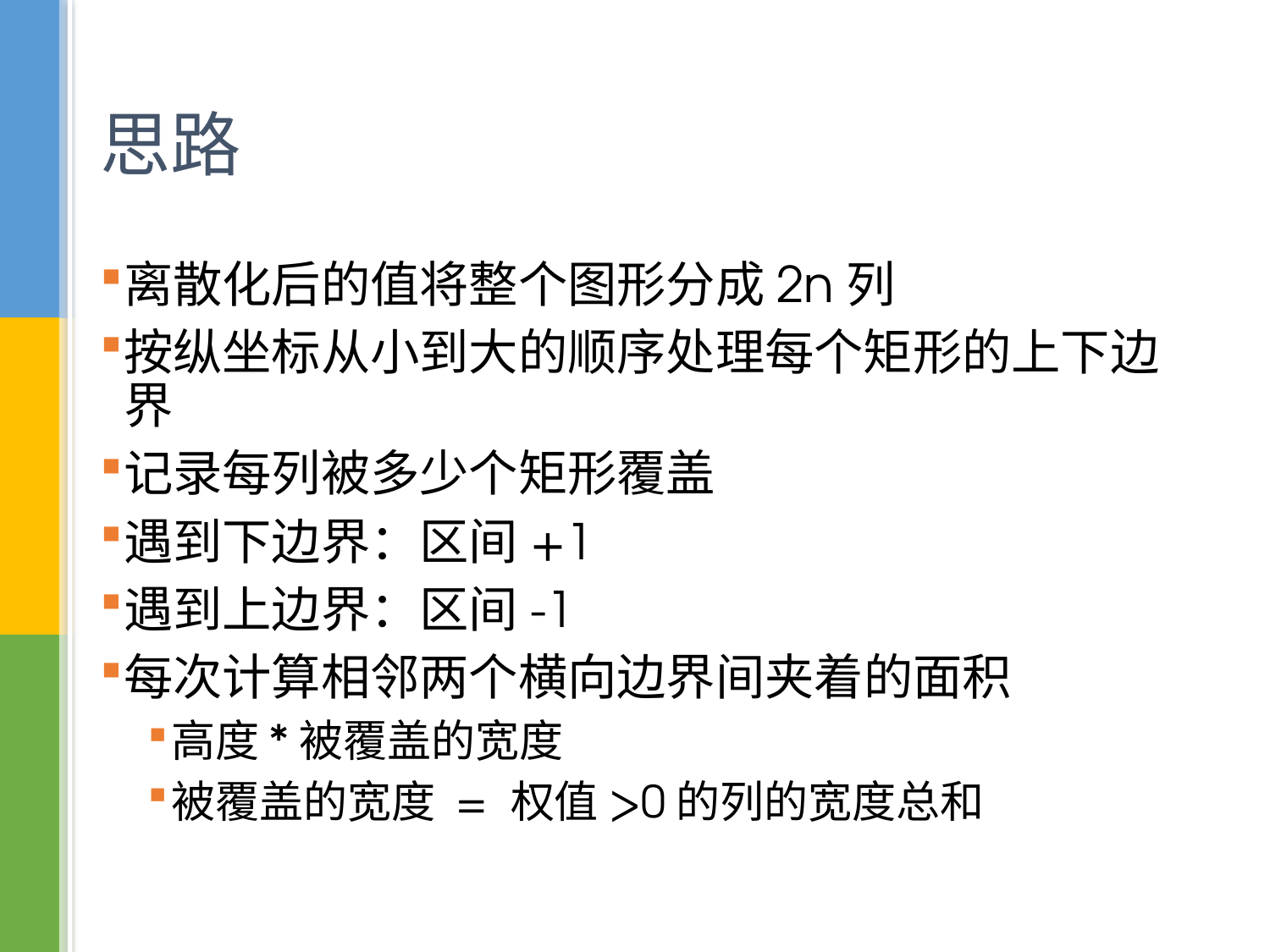

# 思路
离散化后的值将整个图形分成2n列
按纵坐标从小到大的顺序处理每个矩形的上下边界
记录每列被多少个矩形覆盖
遇到下边界：区间+1
遇到上边界：区间-1
每次计算相邻两个横向边界间夹着的面积
高度*被覆盖的宽度
被覆盖的宽度 = 权值>0的列的宽度总和